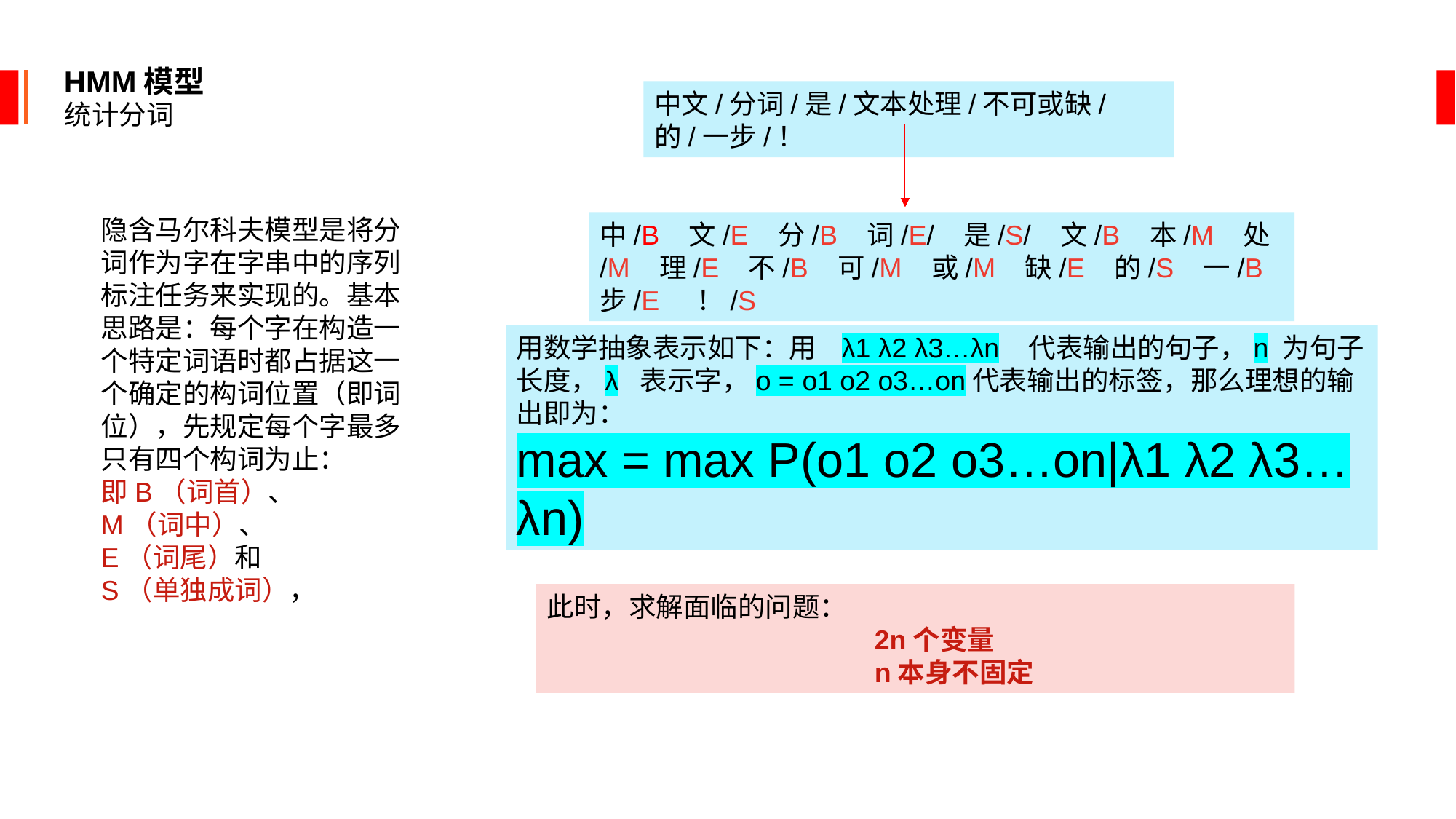

HMM模型

统计分词
中文/分词/是/文本处理/不可或缺/的/一步/！
隐含马尔科夫模型是将分词作为字在字串中的序列标注任务来实现的。基本思路是：每个字在构造一个特定词语时都占据这一个确定的构词位置（即词位），先规定每个字最多只有四个构词为止：
即B（词首）、
M（词中）、
E（词尾）和
S（单独成词），
中/B   文/E   分/B   词/E/   是/S/   文/B   本/M   处/M   理/E   不/B   可/M   或/M   缺/E   的/S   一/B   步/E    ！/S
用数学抽象表示如下：用   λ1 λ2 λ3…λn   代表输出的句子，n 为句子长度，λ  表示字，o = o1 o2 o3…on代表输出的标签，那么理想的输出即为：
max = max P(o1 o2 o3…on|λ1 λ2 λ3…λn)
此时，求解面临的问题：
			2n个变量
			n本身不固定